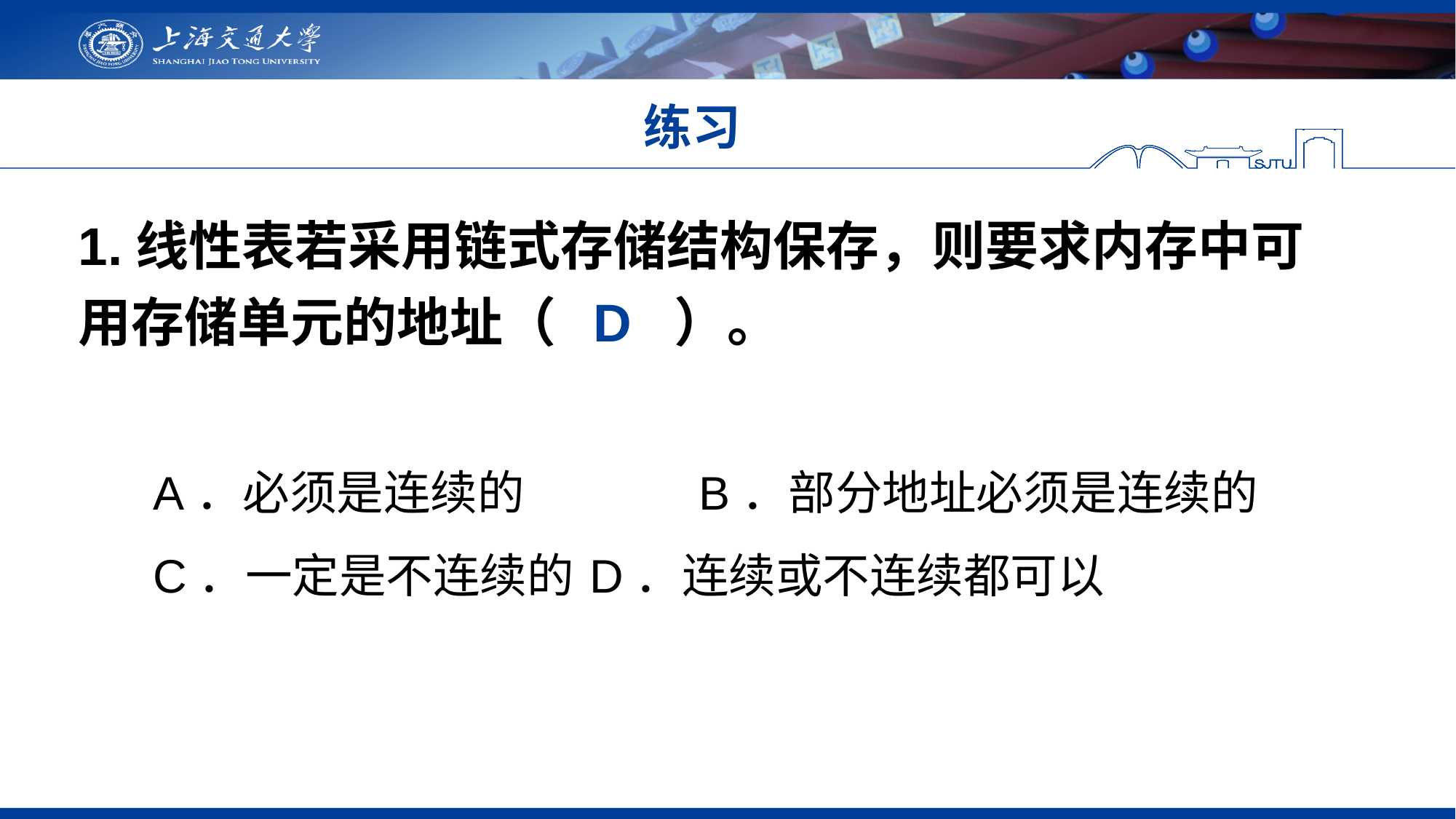

# 练习
1.线性表若采用链式存储结构保存，则要求内存中可用存储单元的地址（  D  ）。

A．必须是连续的		B．部分地址必须是连续的
C．一定是不连续的	D．连续或不连续都可以